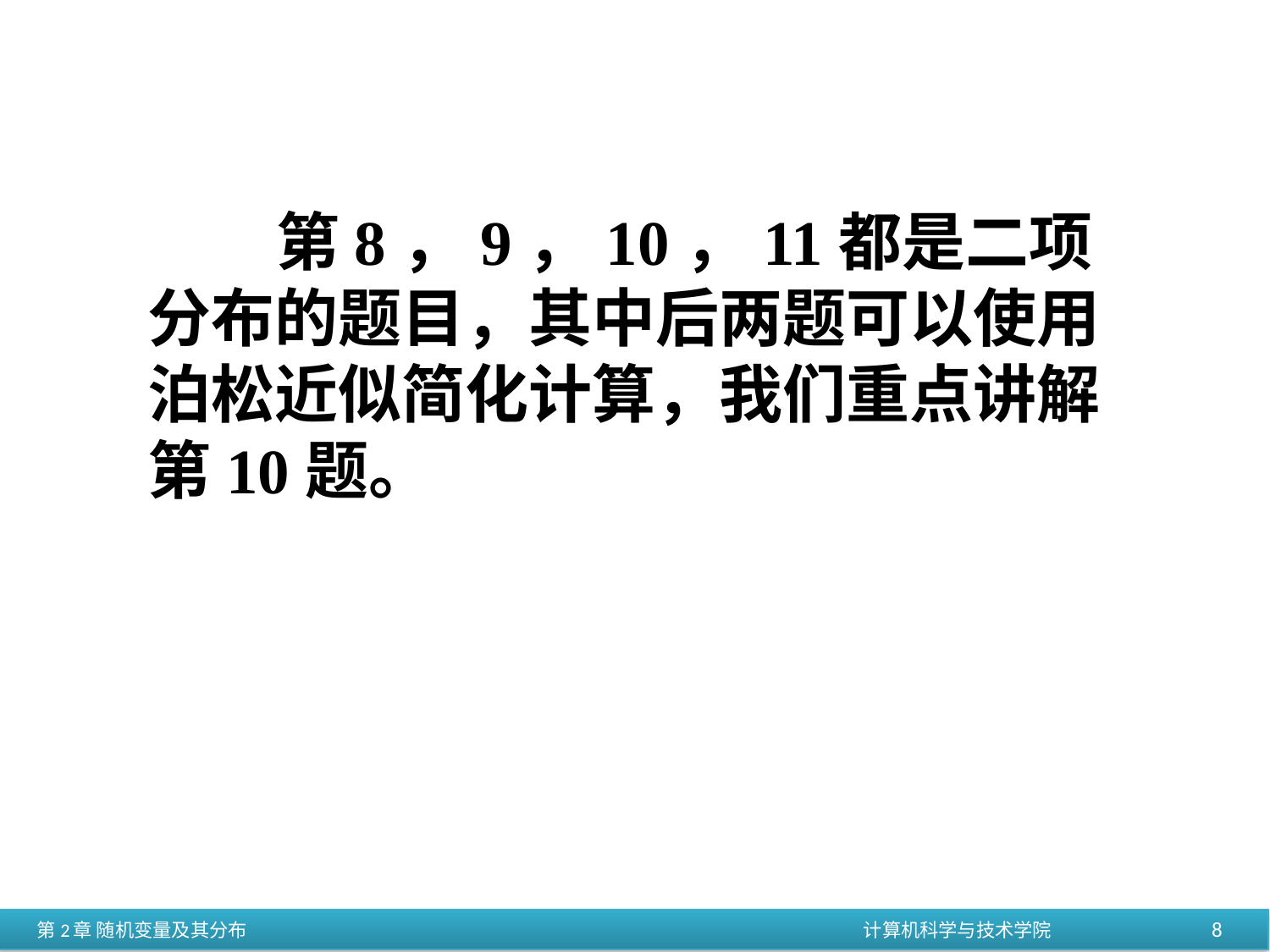

第8，9，10，11都是二项分布的题目，其中后两题可以使用泊松近似简化计算，我们重点讲解第10题。